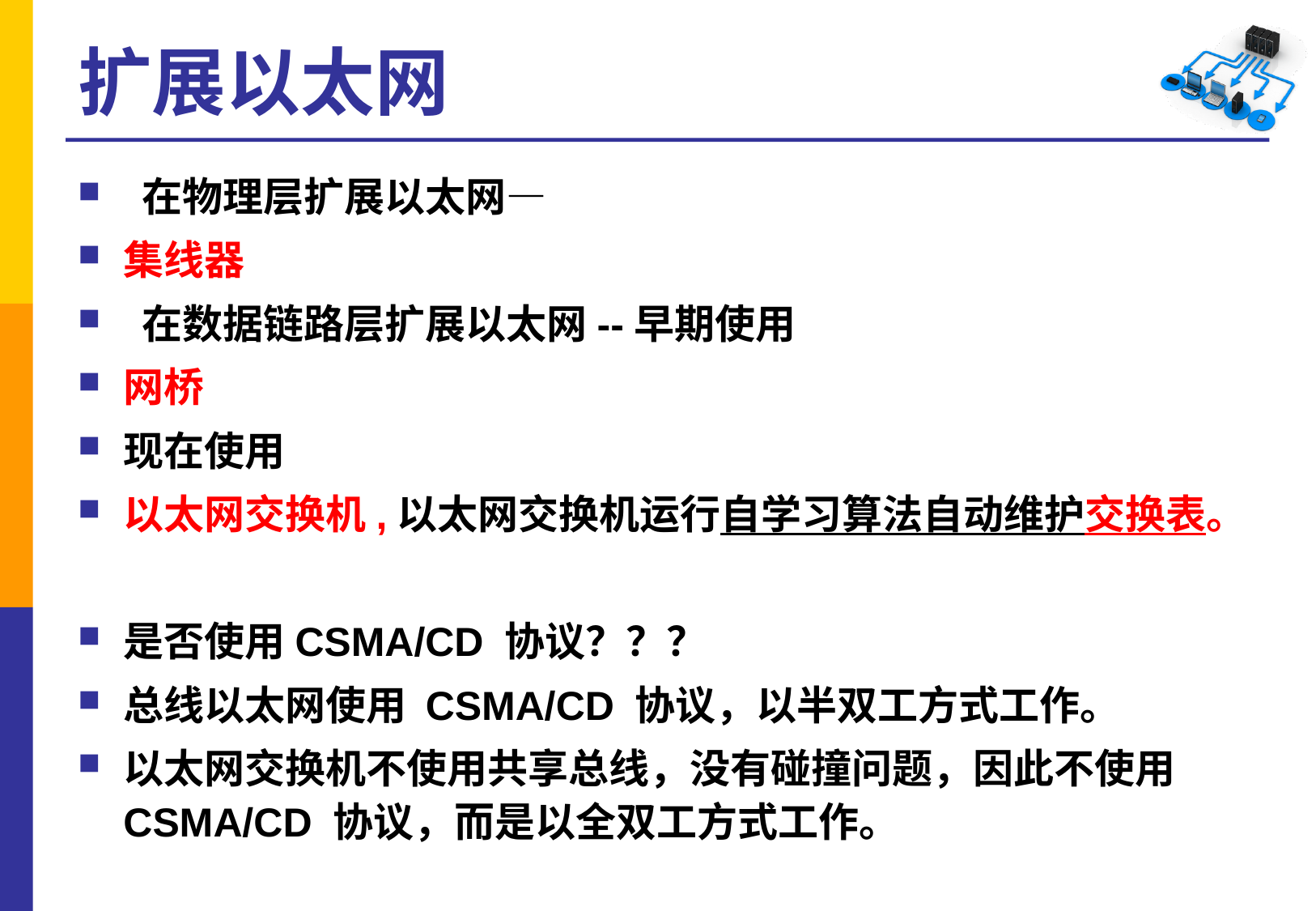

# 扩展以太网
 在物理层扩展以太网—
集线器
 在数据链路层扩展以太网--早期使用
网桥
现在使用
以太网交换机,以太网交换机运行自学习算法自动维护交换表。

是否使用CSMA/CD 协议？？？
总线以太网使用 CSMA/CD 协议，以半双工方式工作。
以太网交换机不使用共享总线，没有碰撞问题，因此不使用 CSMA/CD 协议，而是以全双工方式工作。